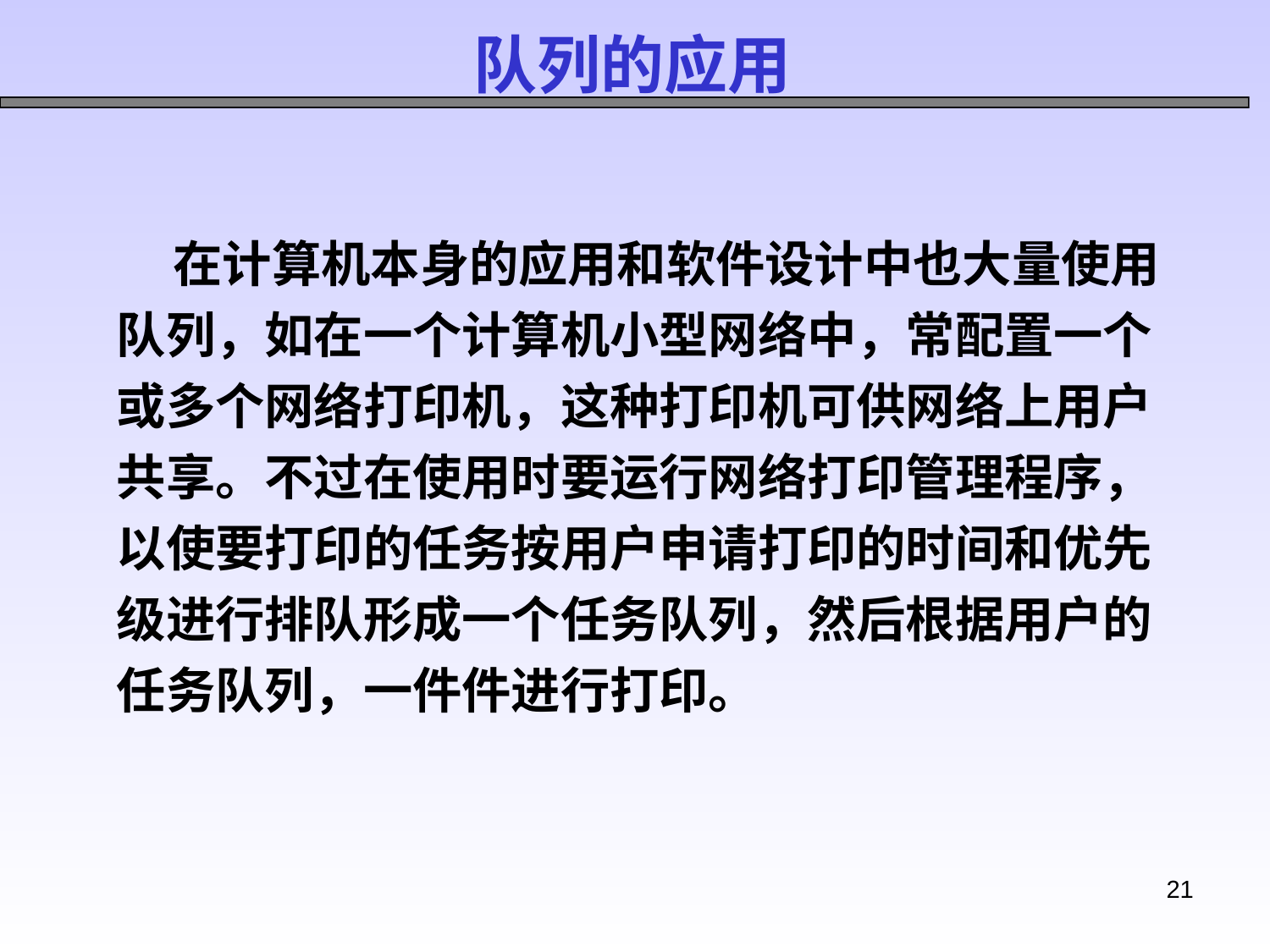

队列的应用
    在计算机本身的应用和软件设计中也大量使用队列，如在一个计算机小型网络中，常配置一个或多个网络打印机，这种打印机可供网络上用户共享。不过在使用时要运行网络打印管理程序，以使要打印的任务按用户申请打印的时间和优先级进行排队形成一个任务队列，然后根据用户的任务队列，一件件进行打印。
21